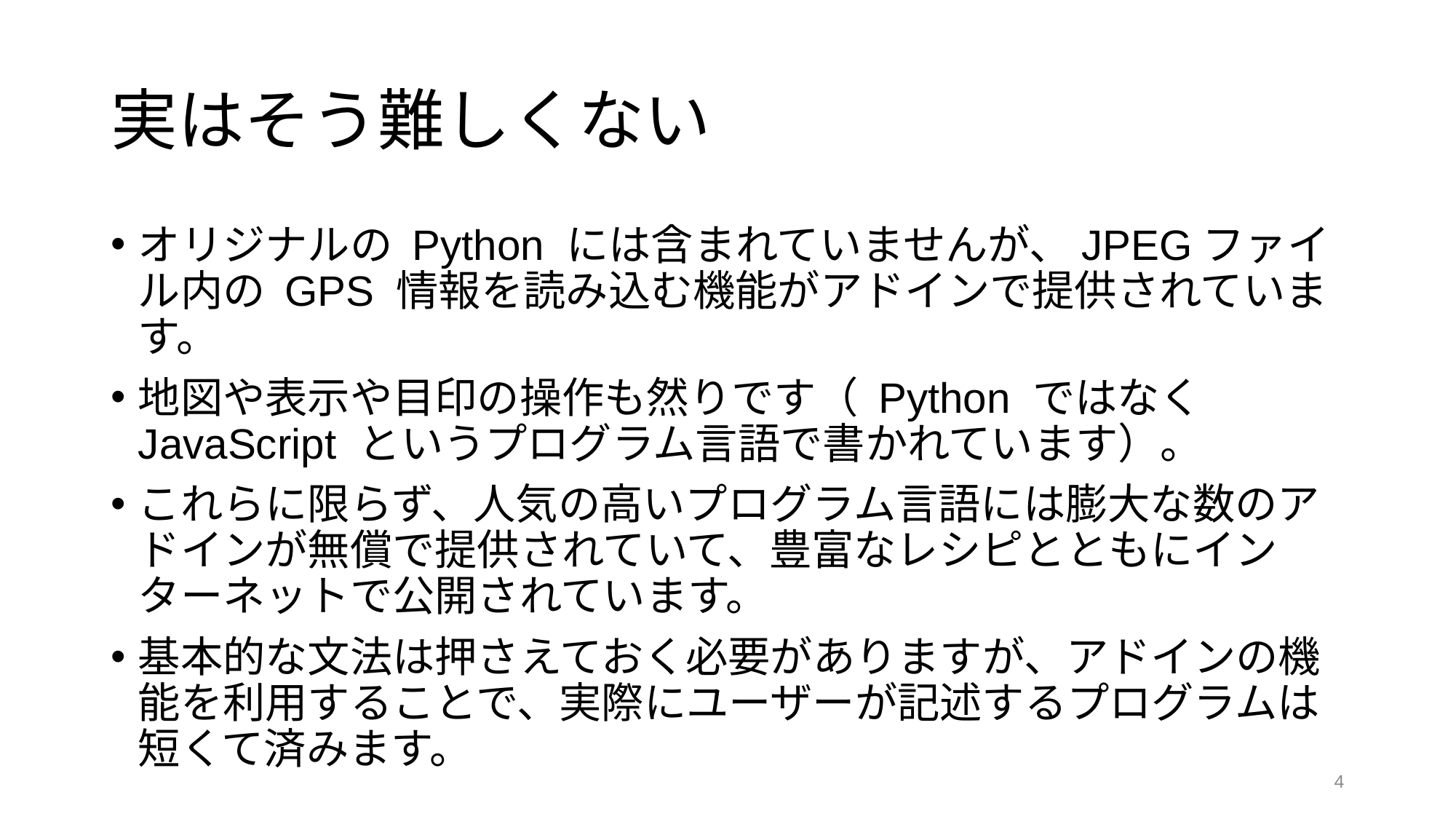

# 実はそう難しくない
オリジナルの Python には含まれていませんが、JPEGファイル内の GPS 情報を読み込む機能がアドインで提供されています。
地図や表示や目印の操作も然りです（ Python ではなく JavaScript というプログラム言語で書かれています）。
これらに限らず、人気の高いプログラム言語には膨大な数のアドインが無償で提供されていて、豊富なレシピとともにインターネットで公開されています。
基本的な文法は押さえておく必要がありますが、アドインの機能を利用することで、実際にユーザーが記述するプログラムは短くて済みます。
4